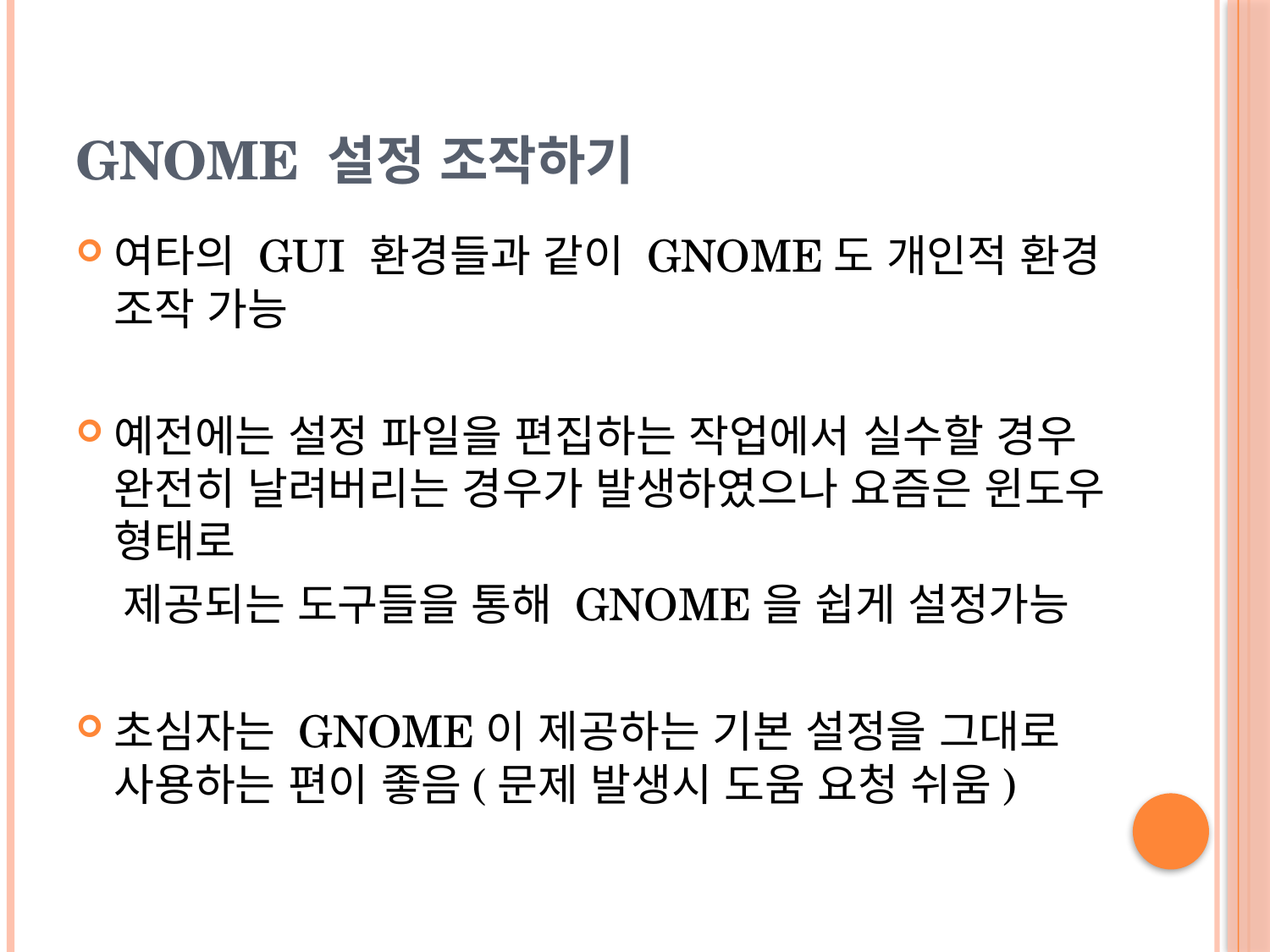

# GNOME 설정 조작하기
여타의 GUI 환경들과 같이 GNOME도 개인적 환경 조작 가능

예전에는 설정 파일을 편집하는 작업에서 실수할 경우
완전히 날려버리는 경우가 발생하였으나 요즘은 윈도우 형태로
   제공되는 도구들을 통해 GNOME을 쉽게 설정가능

초심자는 GNOME이 제공하는 기본 설정을 그대로
사용하는 편이 좋음(문제 발생시 도움 요청 쉬움)